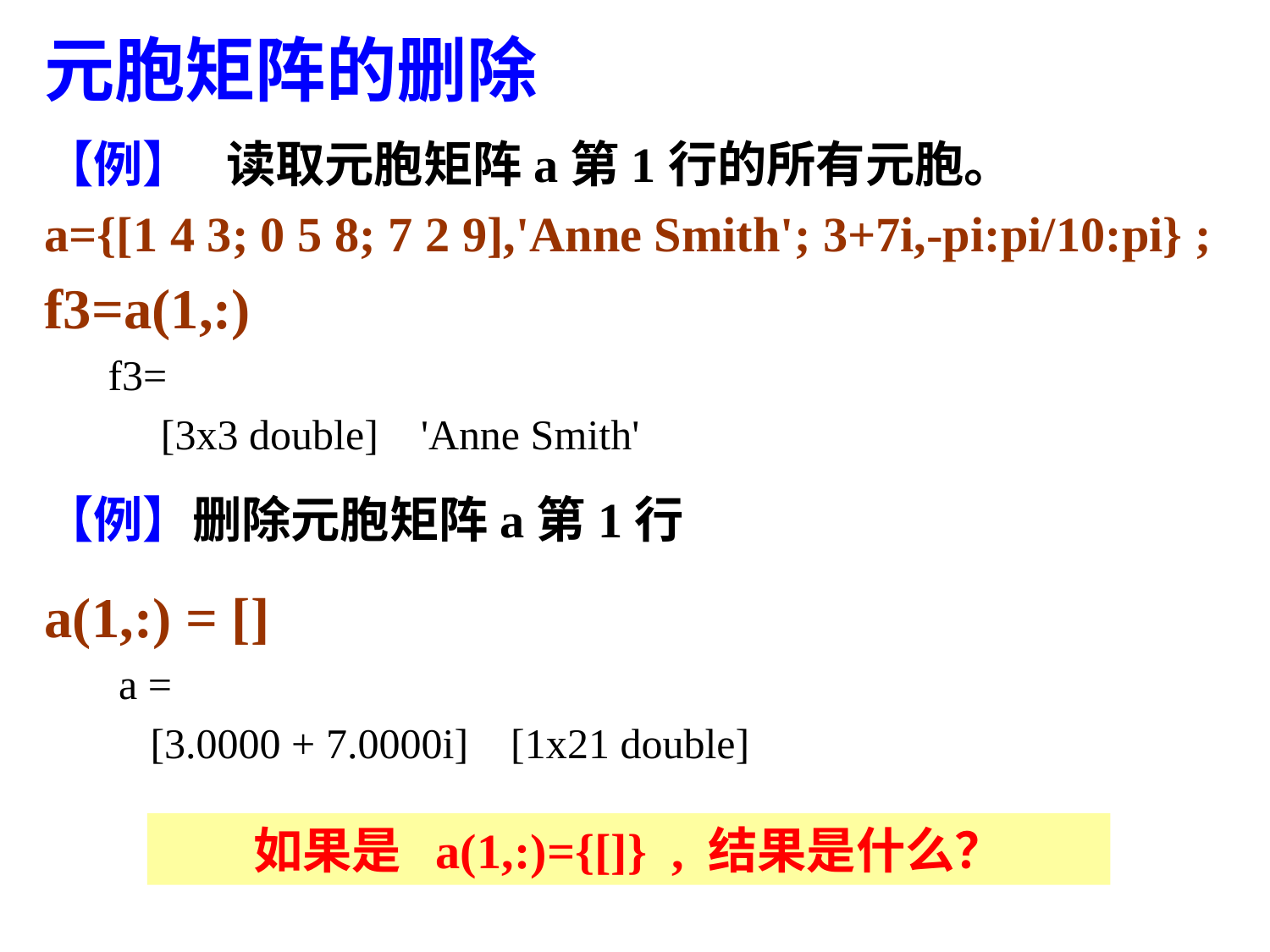

元胞矩阵的删除
【例】   读取元胞矩阵a第1行的所有元胞。
a={[1 4 3; 0 5 8; 7 2 9],'Anne Smith'; 3+7i,-pi:pi/10:pi} ;
f3=a(1,:)
f3=
     [3x3 double]    'Anne Smith'
【例】删除元胞矩阵a第1行
a(1,:) = []
 a =
    [3.0000 + 7.0000i]    [1x21 double]
如果是  a(1,:)={[]}  , 结果是什么？
24